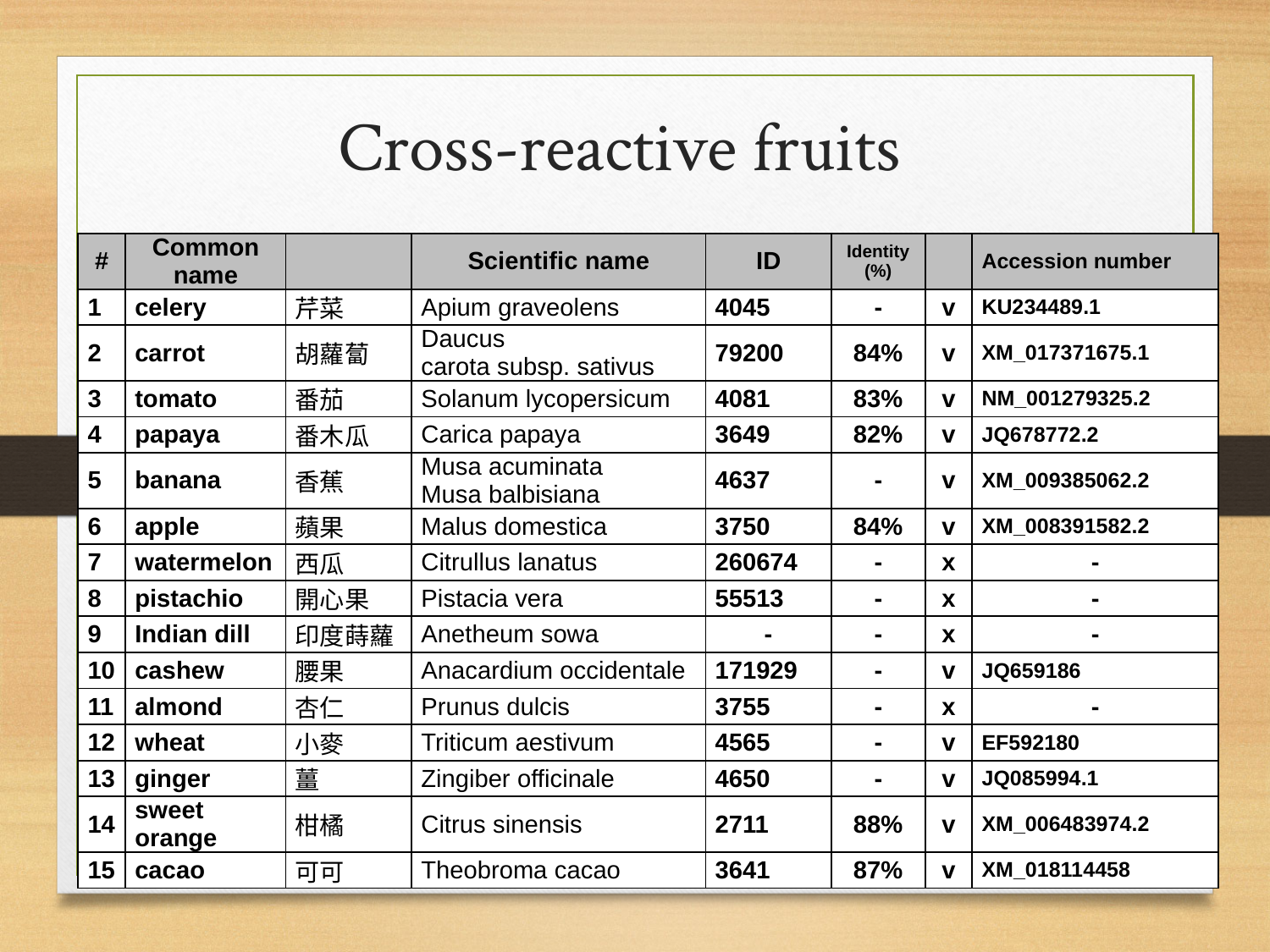

# Cross-reactive fruits
| # | Common name |  | Scientific name | ID | Identity (%) |  | Accession number |
| --- | --- | --- | --- | --- | --- | --- | --- |
| 1 | celery | 芹菜 | Apium graveolens | 4045 | - | v | KU234489.1 |
| 2 | carrot | 胡蘿蔔 | Daucus carota subsp. sativus | 79200 | 84% | v | XM\_017371675.1 |
| 3 | tomato | 番茄 | Solanum lycopersicum | 4081 | 83% | v | NM\_001279325.2 |
| 4 | papaya | 番木瓜 | Carica papaya | 3649 | 82% | v | JQ678772.2 |
| 5 | banana | 香蕉 | Musa acuminata Musa balbisiana | 4637 | - | v | XM\_009385062.2 |
| 6 | apple | 蘋果 | Malus domestica | 3750 | 84% | v | XM\_008391582.2 |
| 7 | watermelon | 西瓜 | Citrullus lanatus | 260674 | - | x | - |
| 8 | pistachio | 開心果 | Pistacia vera | 55513 | - | x | - |
| 9 | Indian dill | 印度蒔蘿 | Anetheum sowa | - | - | x | - |
| 10 | cashew | 腰果 | Anacardium occidentale | 171929 | - | v | JQ659186 |
| 11 | almond | 杏仁 | Prunus dulcis | 3755 | - | x | - |
| 12 | wheat | 小麥 | Triticum aestivum | 4565 | - | v | EF592180 |
| 13 | ginger | 薑 | Zingiber officinale | 4650 | - | v | JQ085994.1 |
| 14 | sweet orange | 柑橘 | Citrus sinensis | 2711 | 88% | v | XM\_006483974.2 |
| 15 | cacao | 可可 | Theobroma cacao | 3641 | 87% | v | XM\_018114458 |